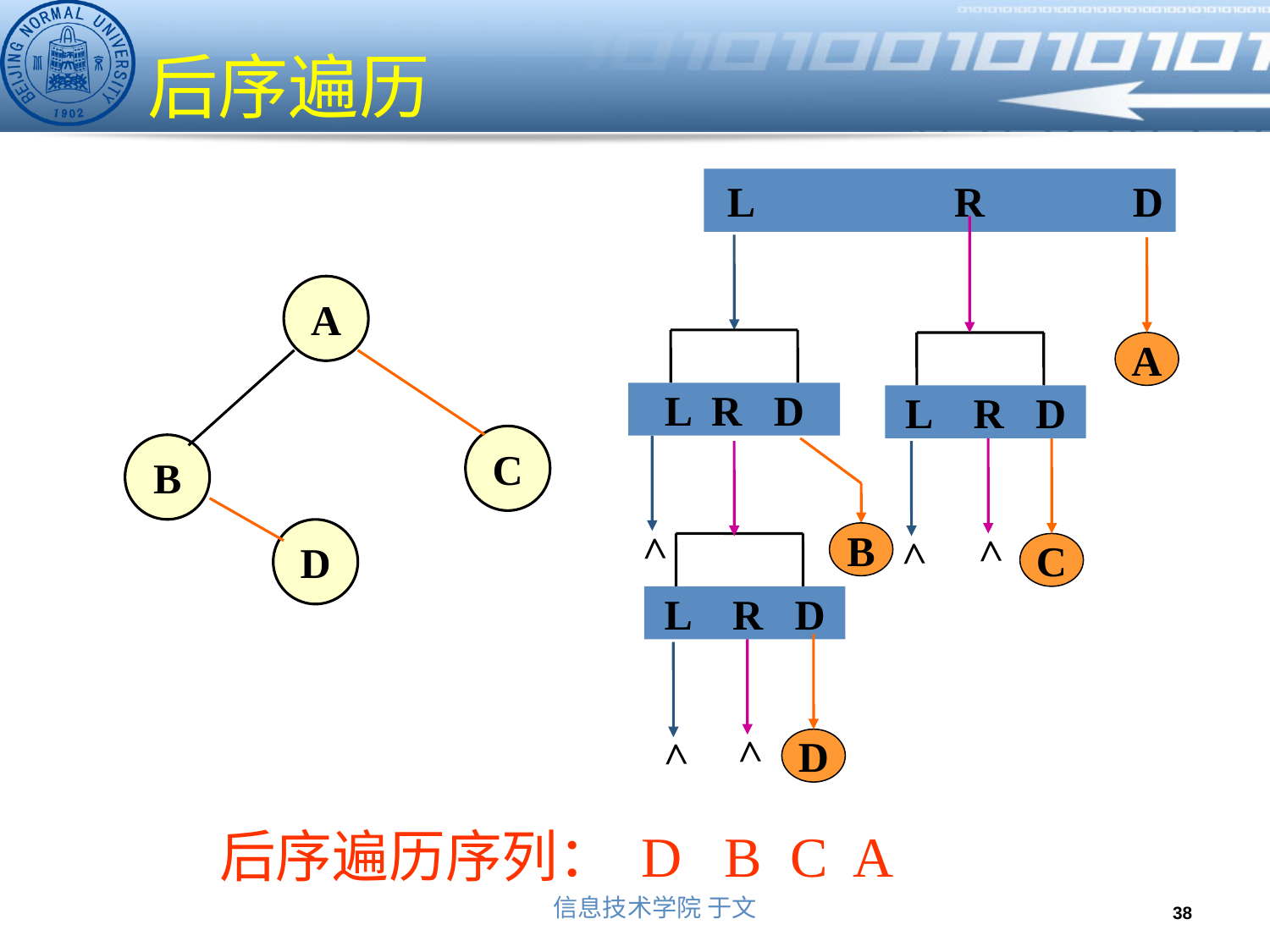

# 后序遍历
 L                   R              D

L    R   D

L  R   D

A
A

C
B

D

>

B

>

C

L    R   D

>

D

>

>
后序遍历序列： D   B  C  A
38